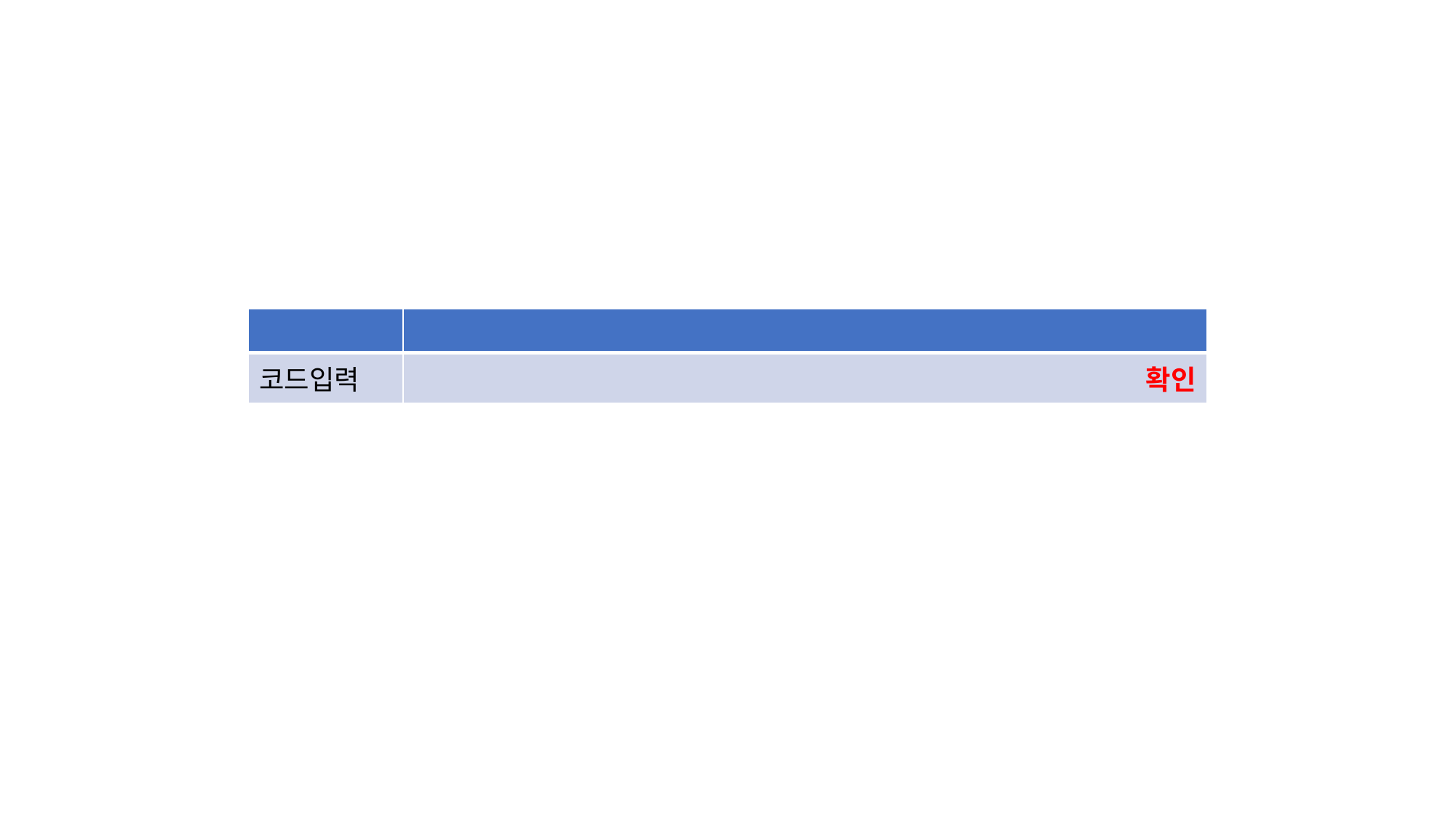

|  |  |
| --- | --- |
| 코드입력 | 확인 |